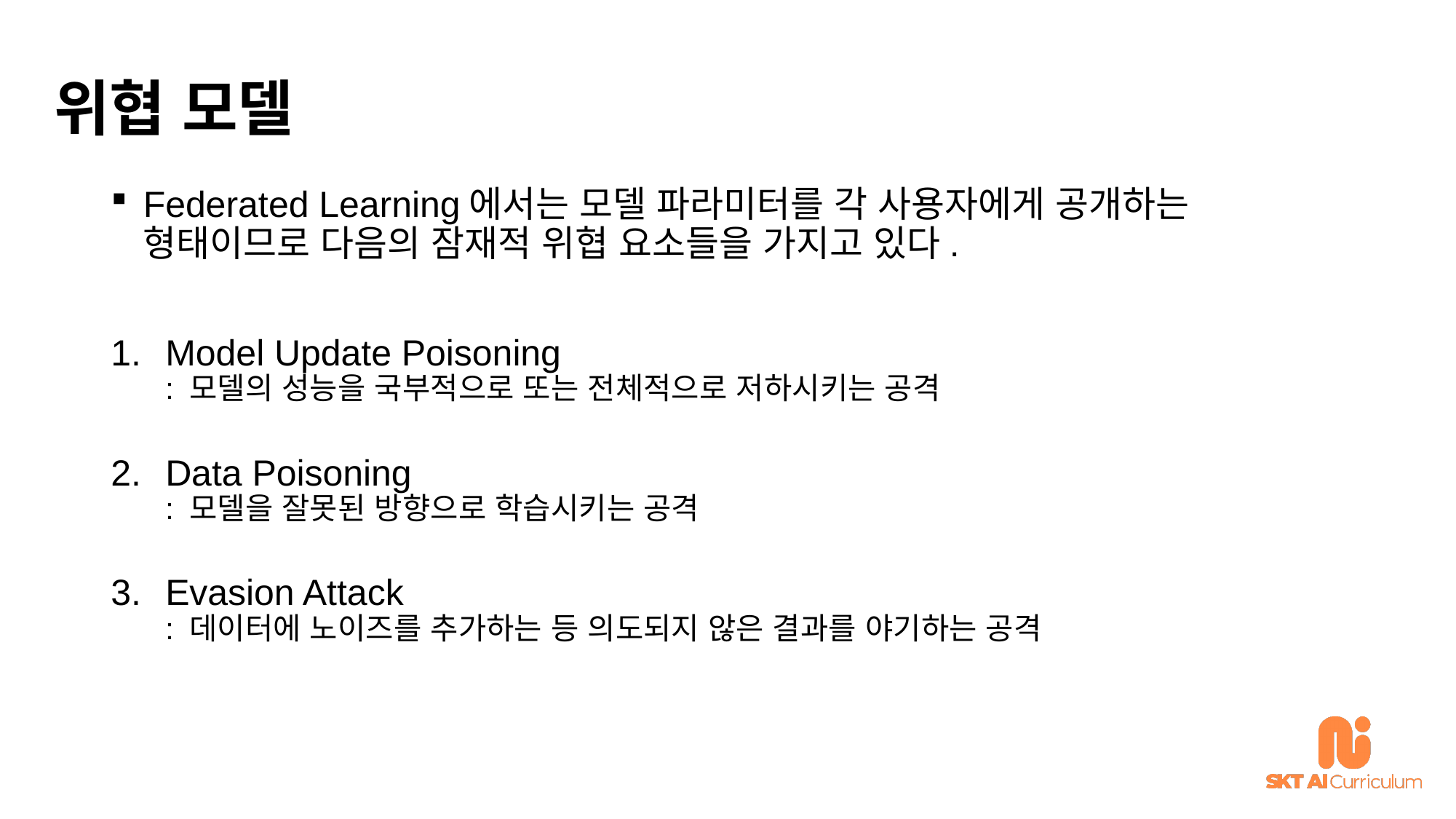

위협 모델
Federated Learning에서는 모델 파라미터를 각 사용자에게 공개하는 형태이므로 다음의 잠재적 위협 요소들을 가지고 있다.

Model Update Poisoning
: 모델의 성능을 국부적으로 또는 전체적으로 저하시키는 공격
Data Poisoning
: 모델을 잘못된 방향으로 학습시키는 공격
Evasion Attack
: 데이터에 노이즈를 추가하는 등 의도되지 않은 결과를 야기하는 공격